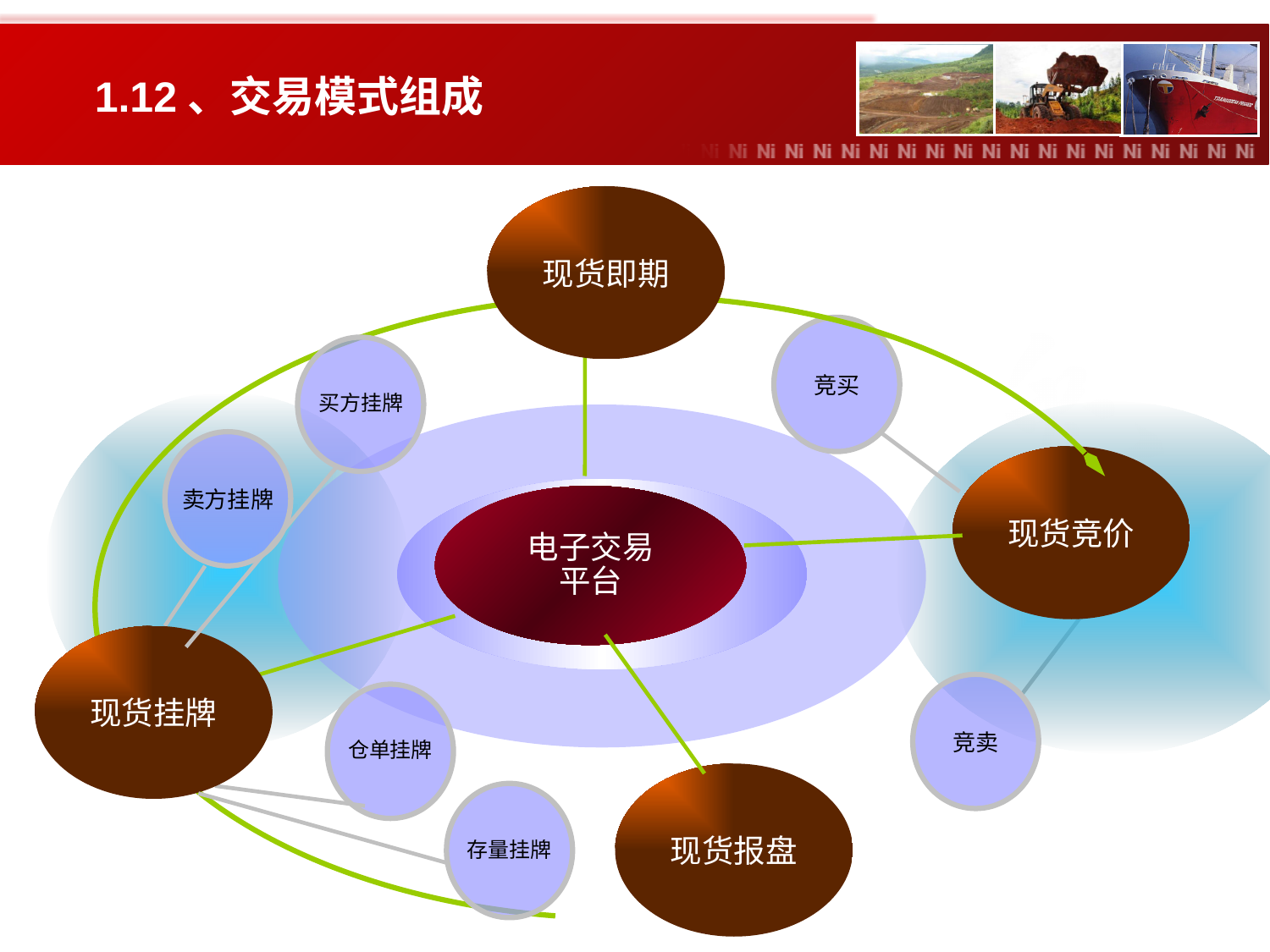

# 1.12、交易模式组成

现货即期

竞买
买方挂牌

卖方挂牌
现货竞价

电子交易
平台

现货挂牌

竞卖
仓单挂牌
现货报盘
存量挂牌